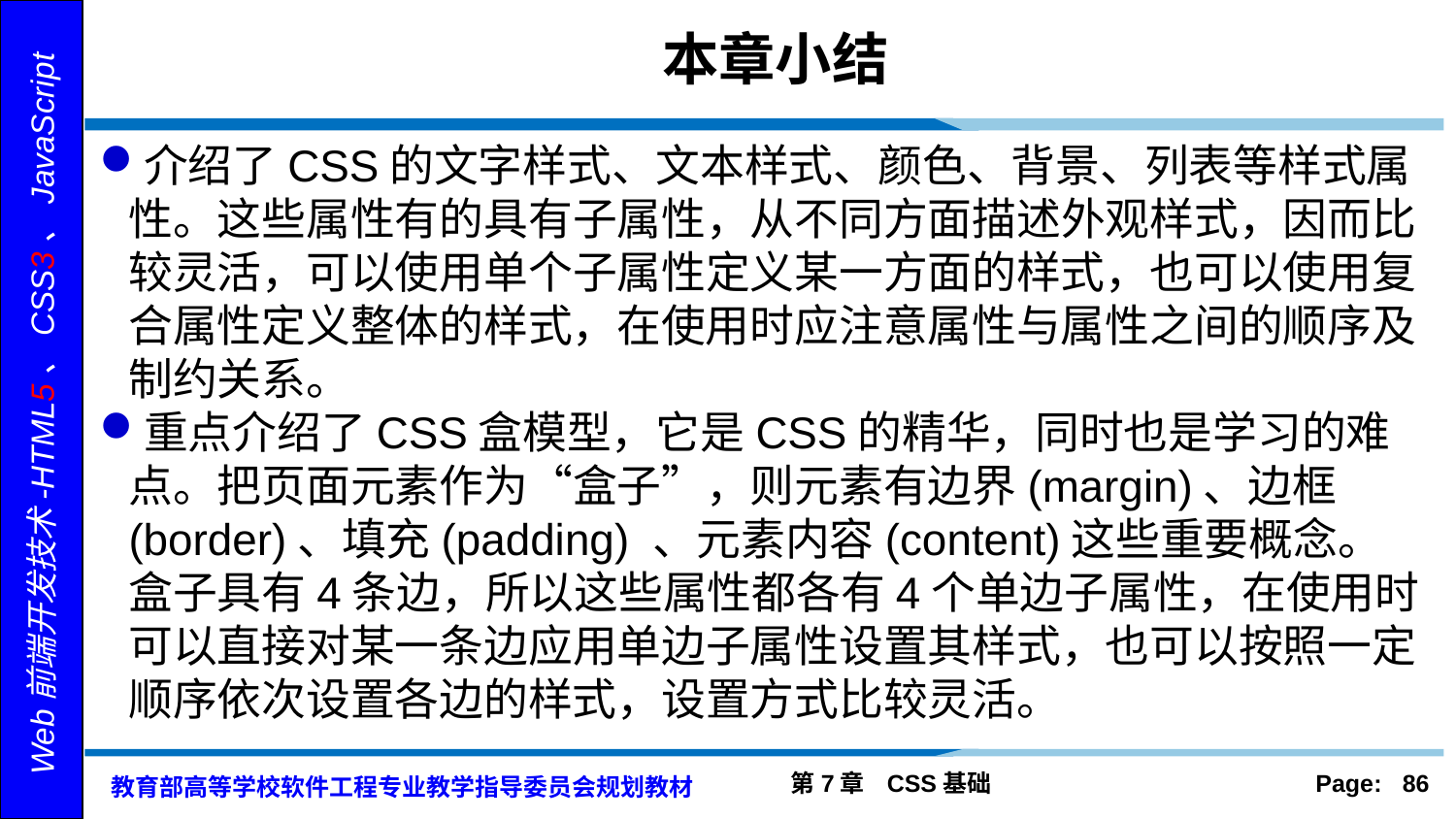

# 本章小结
介绍了CSS的文字样式、文本样式、颜色、背景、列表等样式属性。这些属性有的具有子属性，从不同方面描述外观样式，因而比较灵活，可以使用单个子属性定义某一方面的样式，也可以使用复合属性定义整体的样式，在使用时应注意属性与属性之间的顺序及制约关系。
重点介绍了CSS盒模型，它是CSS的精华，同时也是学习的难点。把页面元素作为“盒子”，则元素有边界(margin)、边框(border)、填充(padding) 、元素内容(content)这些重要概念。盒子具有4条边，所以这些属性都各有4个单边子属性，在使用时可以直接对某一条边应用单边子属性设置其样式，也可以按照一定顺序依次设置各边的样式，设置方式比较灵活。